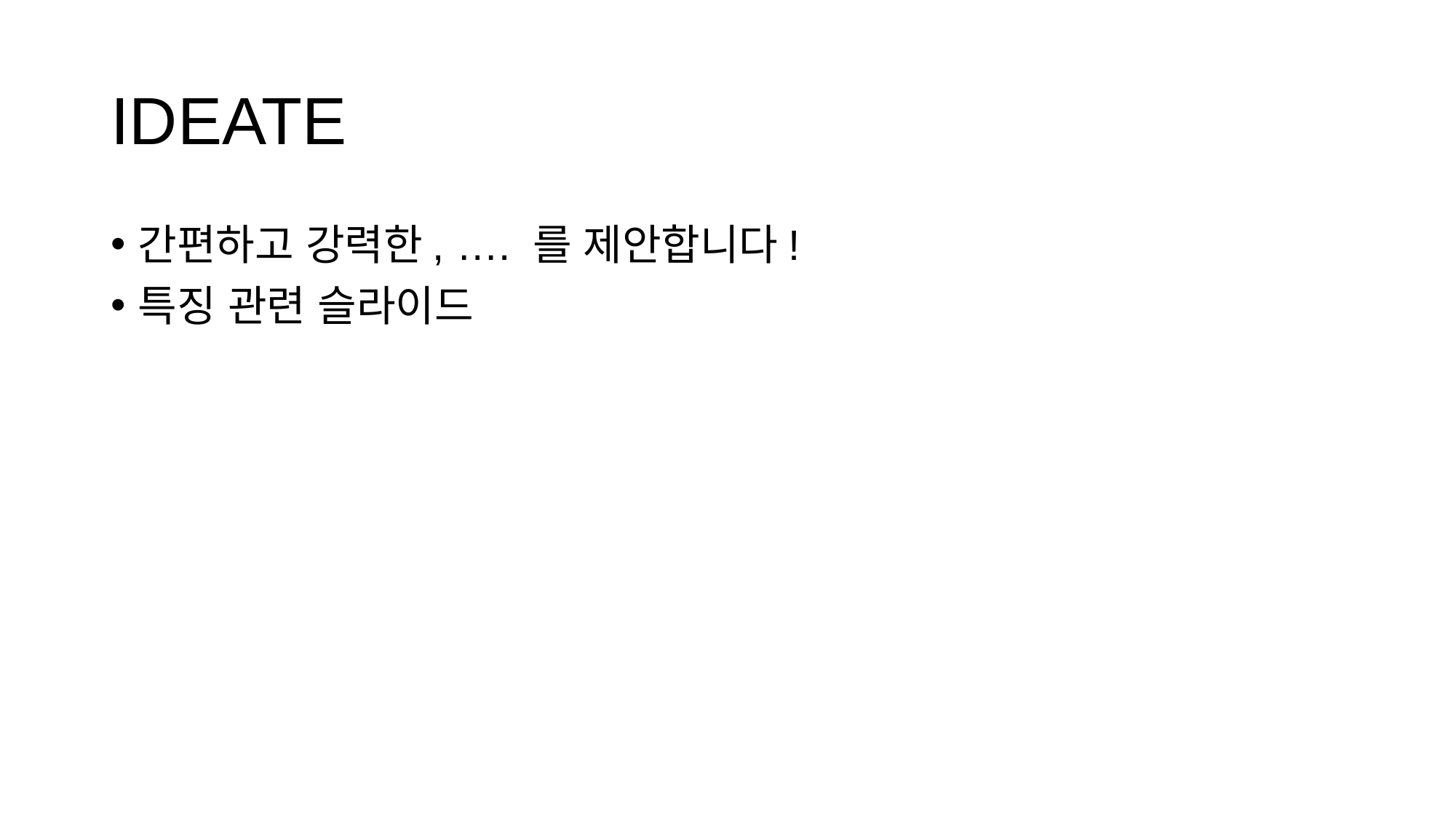

# IDEATE
간편하고 강력한, …. 를 제안합니다!
특징 관련 슬라이드